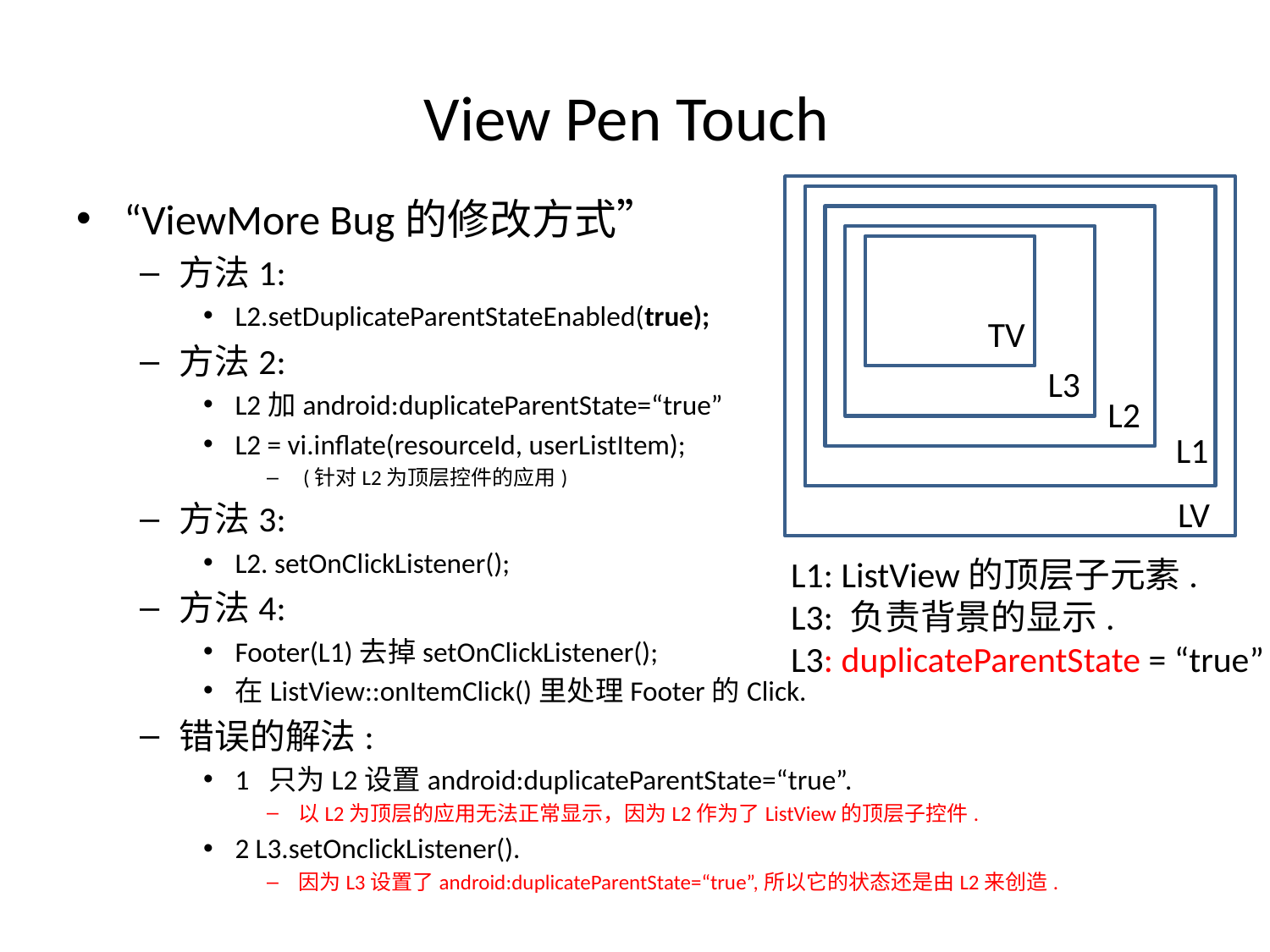

# View Pen Touch

LV
“ViewMore Bug的修改方式”
方法1:
L2.setDuplicateParentStateEnabled(true);
方法2:
L2加android:duplicateParentState=“true”
L2 = vi.inflate(resourceId, userListItem);
 (针对L2为顶层控件的应用)
方法3:
L2. setOnClickListener();
方法4:
Footer(L1)去掉setOnClickListener();
在ListView::onItemClick()里处理Footer的Click.
错误的解法:
1  只为L2设置android:duplicateParentState=“true”.
以L2为顶层的应用无法正常显示，因为L2作为了ListView的顶层子控件.
2 L3.setOnclickListener().
因为L3设置了android:duplicateParentState=“true”,所以它的状态还是由L2来创造.

L1

TV
L3
L2
L1: ListView的顶层子元素.
L3: 负责背景的显示.
L3: duplicateParentState = “true”